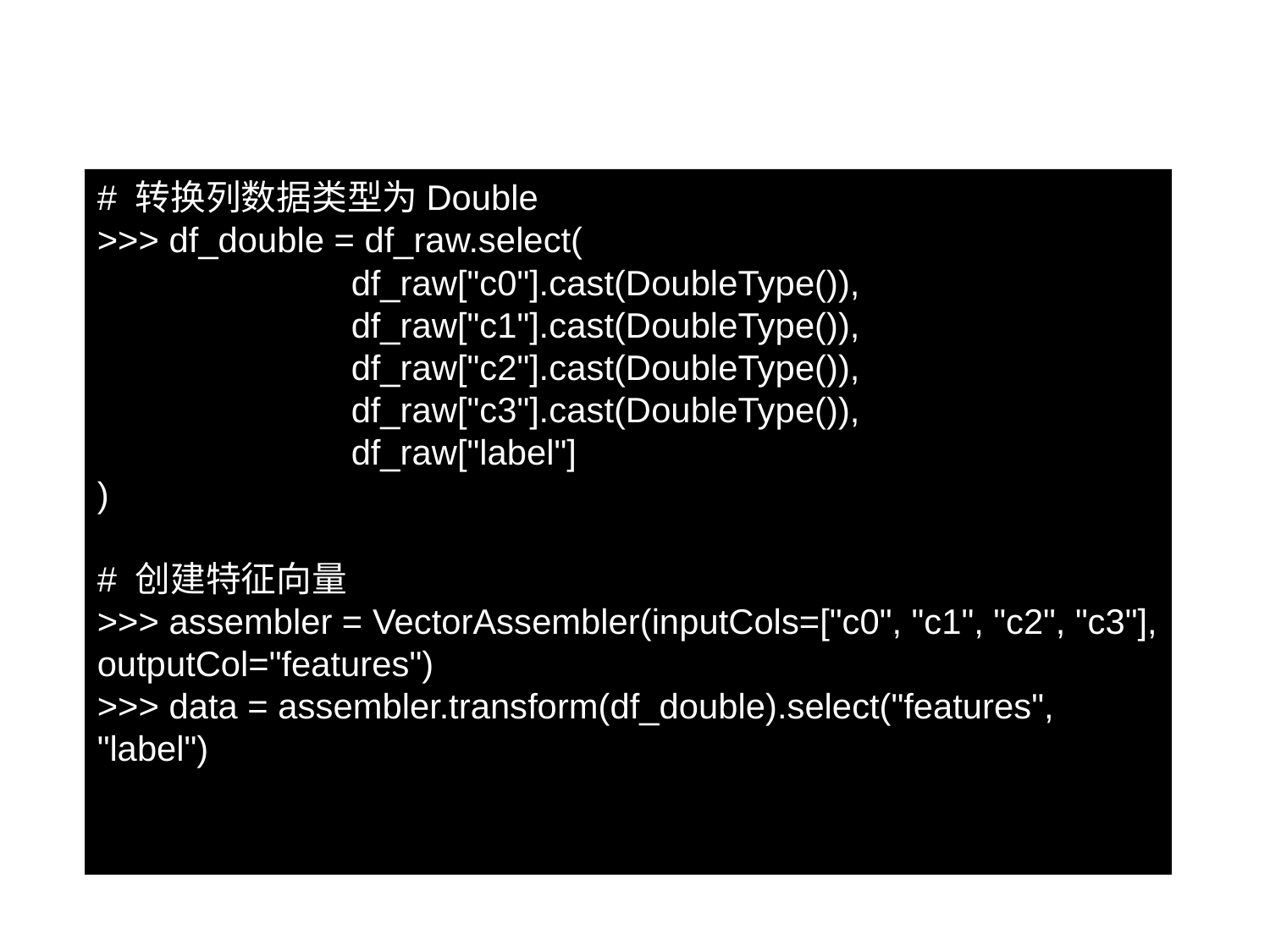

9.11.2 用交叉验证选择模型
# 转换列数据类型为Double
>>> df_double = df_raw.select(
    		df_raw["c0"].cast(DoubleType()),
    		df_raw["c1"].cast(DoubleType()),
    		df_raw["c2"].cast(DoubleType()),
    		df_raw["c3"].cast(DoubleType()),
    		df_raw["label"]
)

# 创建特征向量
>>> assembler = VectorAssembler(inputCols=["c0", "c1", "c2", "c3"], outputCol="features")
>>> data = assembler.transform(df_double).select("features", "label")